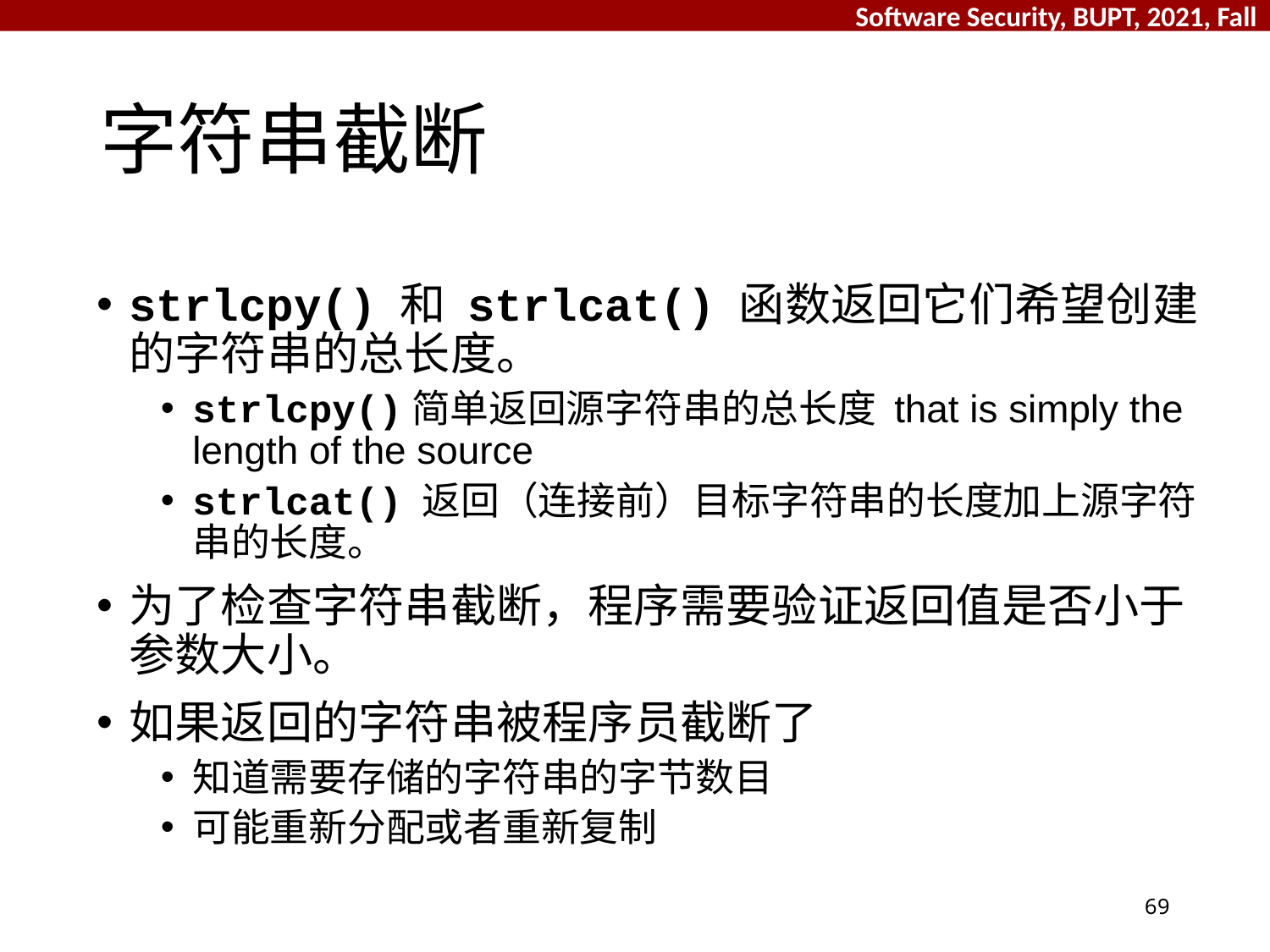

# 字符串截断
strlcpy() 和 strlcat() 函数返回它们希望创建的字符串的总长度。
strlcpy()简单返回源字符串的总长度 that is simply the length of the source
strlcat() 返回（连接前）目标字符串的长度加上源字符串的长度。
为了检查字符串截断，程序需要验证返回值是否小于参数大小。
如果返回的字符串被程序员截断了
知道需要存储的字符串的字节数目
可能重新分配或者重新复制
69